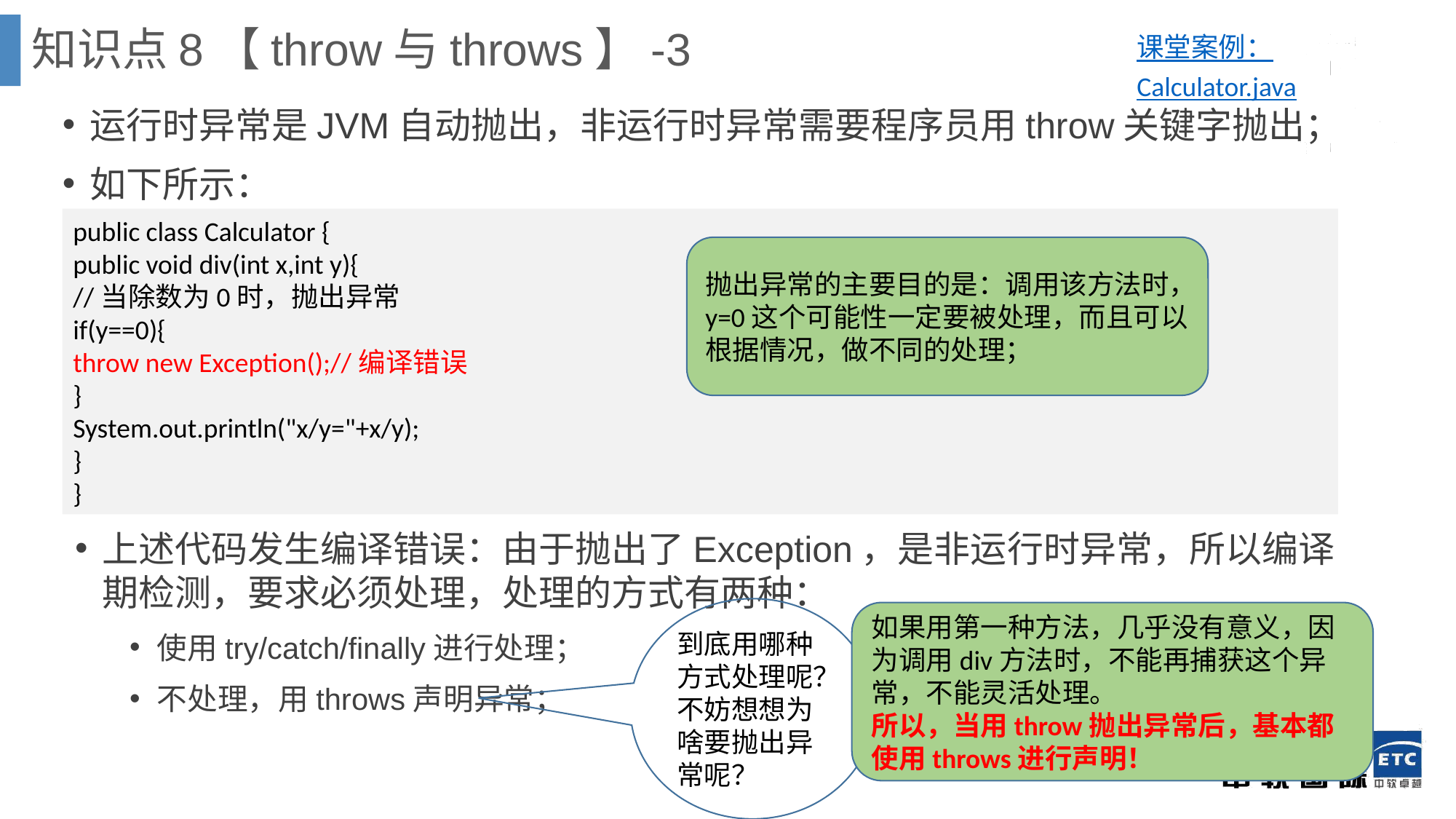

知识点8【throw与throws】-3
课堂案例：Calculator.java
运行时异常是JVM自动抛出，非运行时异常需要程序员用throw关键字抛出；
如下所示：
public class Calculator {
public void div(int x,int y){
//当除数为0时，抛出异常
if(y==0){
throw new Exception();//编译错误
}
System.out.println("x/y="+x/y);
}
}
抛出异常的主要目的是：调用该方法时，y=0这个可能性一定要被处理，而且可以根据情况，做不同的处理；
上述代码发生编译错误：由于抛出了Exception，是非运行时异常，所以编译期检测，要求必须处理，处理的方式有两种：
使用try/catch/finally进行处理；
不处理，用throws声明异常；
到底用哪种方式处理呢？不妨想想为啥要抛出异常呢？
如果用第一种方法，几乎没有意义，因为调用div方法时，不能再捕获这个异常，不能灵活处理。
所以，当用throw抛出异常后，基本都使用throws进行声明！